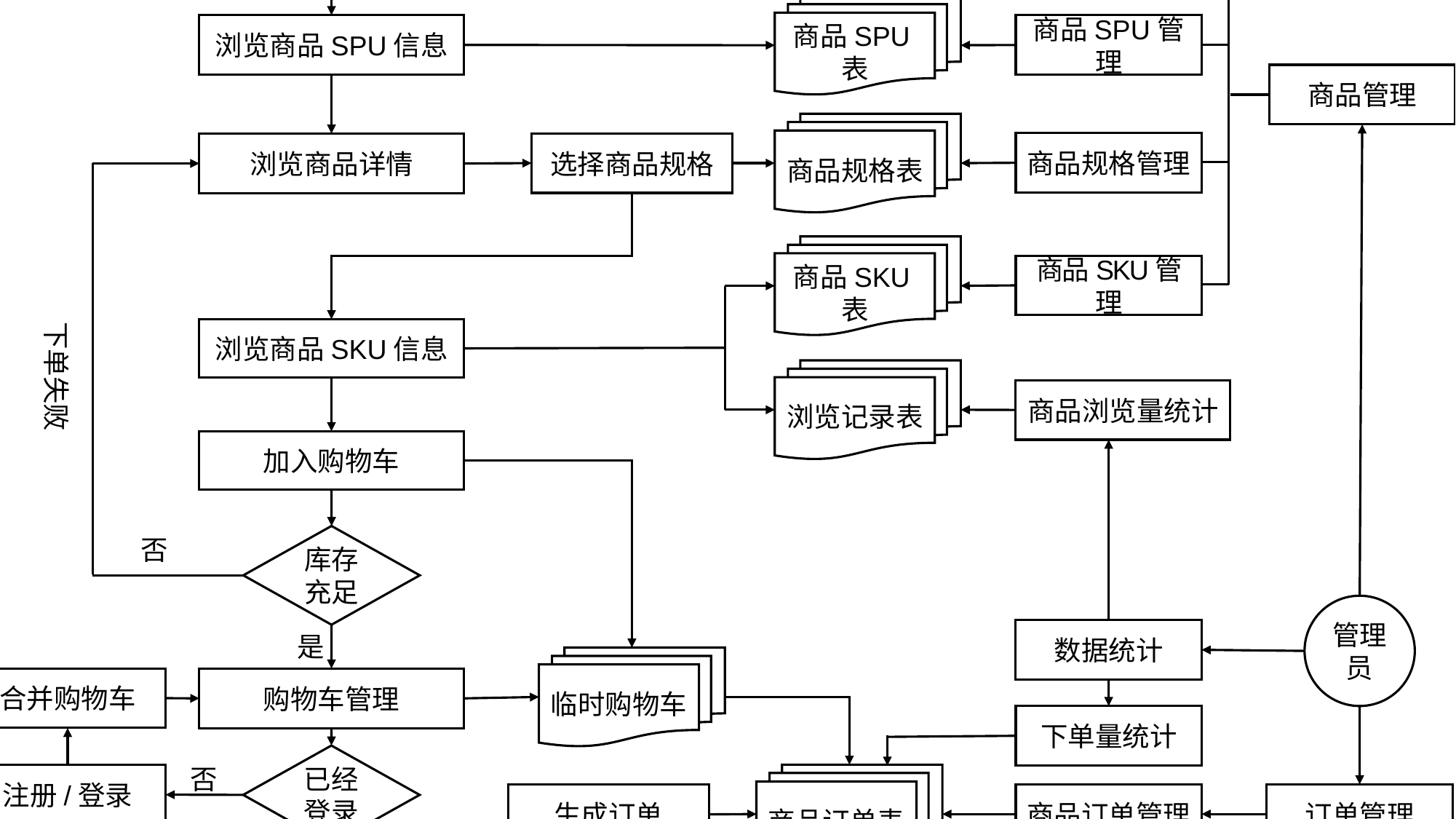

用户
商品类别表
已登录/
未登录
商品搜索/分类
商品类别管理
商品SPU表
浏览商品SPU信息
商品SPU管理
商品管理
商品规格表
商品规格管理
选择商品规格
浏览商品详情
商品SKU表
商品SKU管理
下单失败
浏览商品SKU信息
浏览记录表
商品浏览量统计
加入购物车
库存充足
否
管理员
数据统计
是
临时购物车
合并购物车
购物车管理
下单量统计
已经登录
否
商品订单表
注册/登录
订单管理
商品订单管理
生成订单
是
选择收货地址
选择支付方式